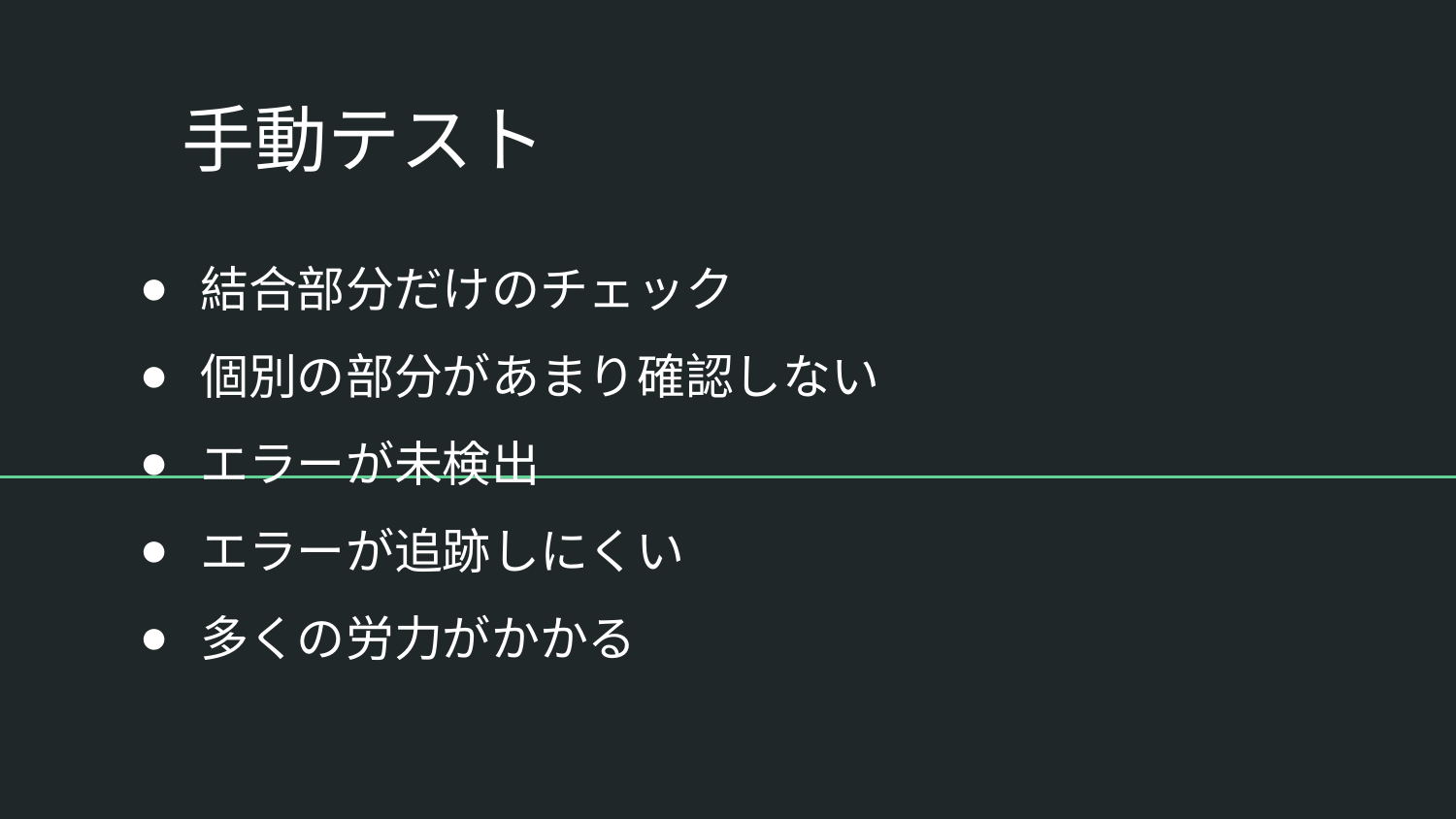

# 手動テスト
結合部分だけのチェック
個別の部分があまり確認しない
エラーが未検出
エラーが追跡しにくい
多くの労力がかかる